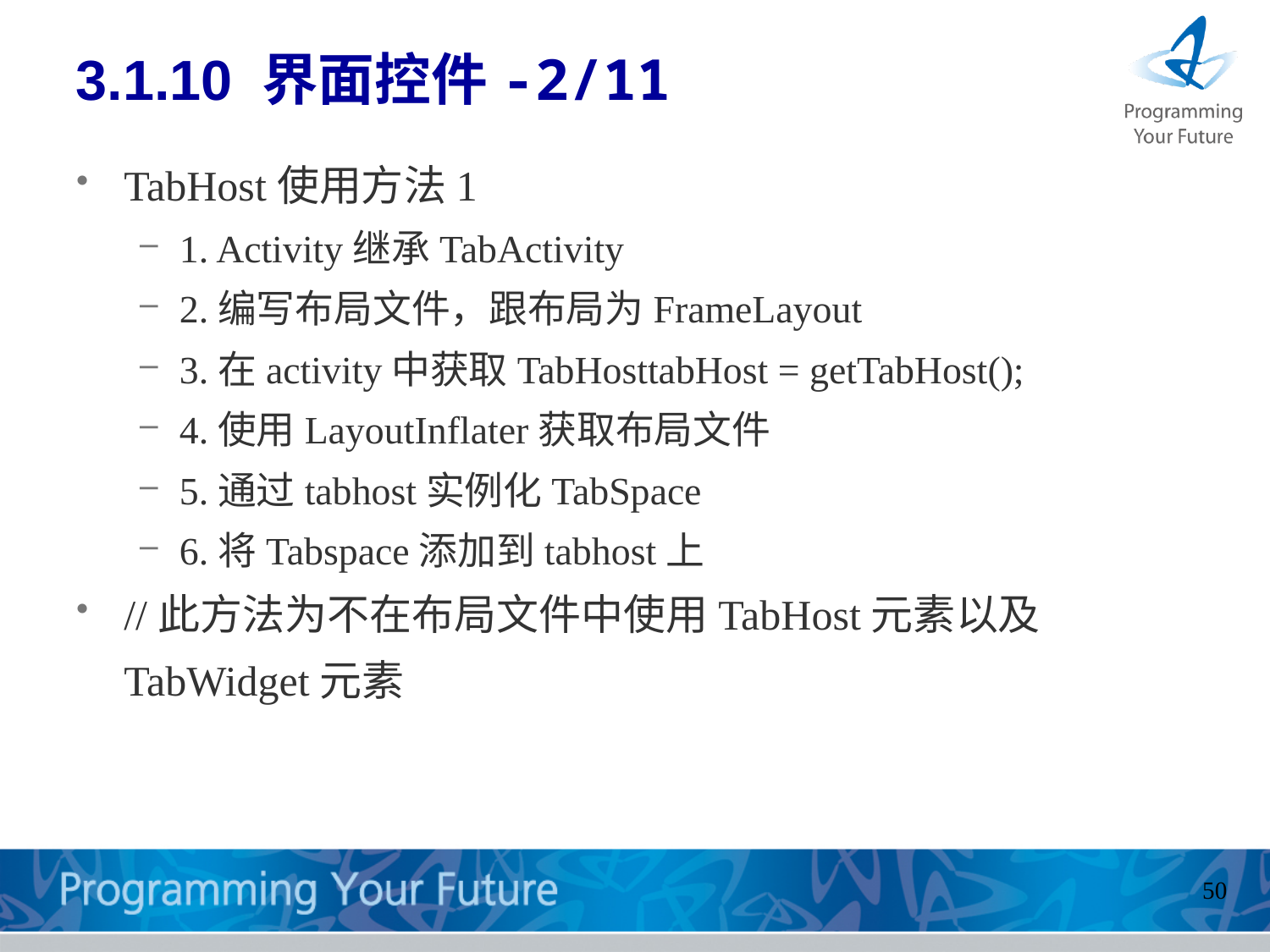

3.1.10 界面控件-2/11
TabHost使用方法1
1. Activity继承TabActivity
2.编写布局文件，跟布局为FrameLayout
3.在activity中获取TabHosttabHost = getTabHost();
4.使用LayoutInflater获取布局文件
5.通过tabhost实例化TabSpace
6.将Tabspace添加到tabhost上
//此方法为不在布局文件中使用TabHost元素以及TabWidget元素